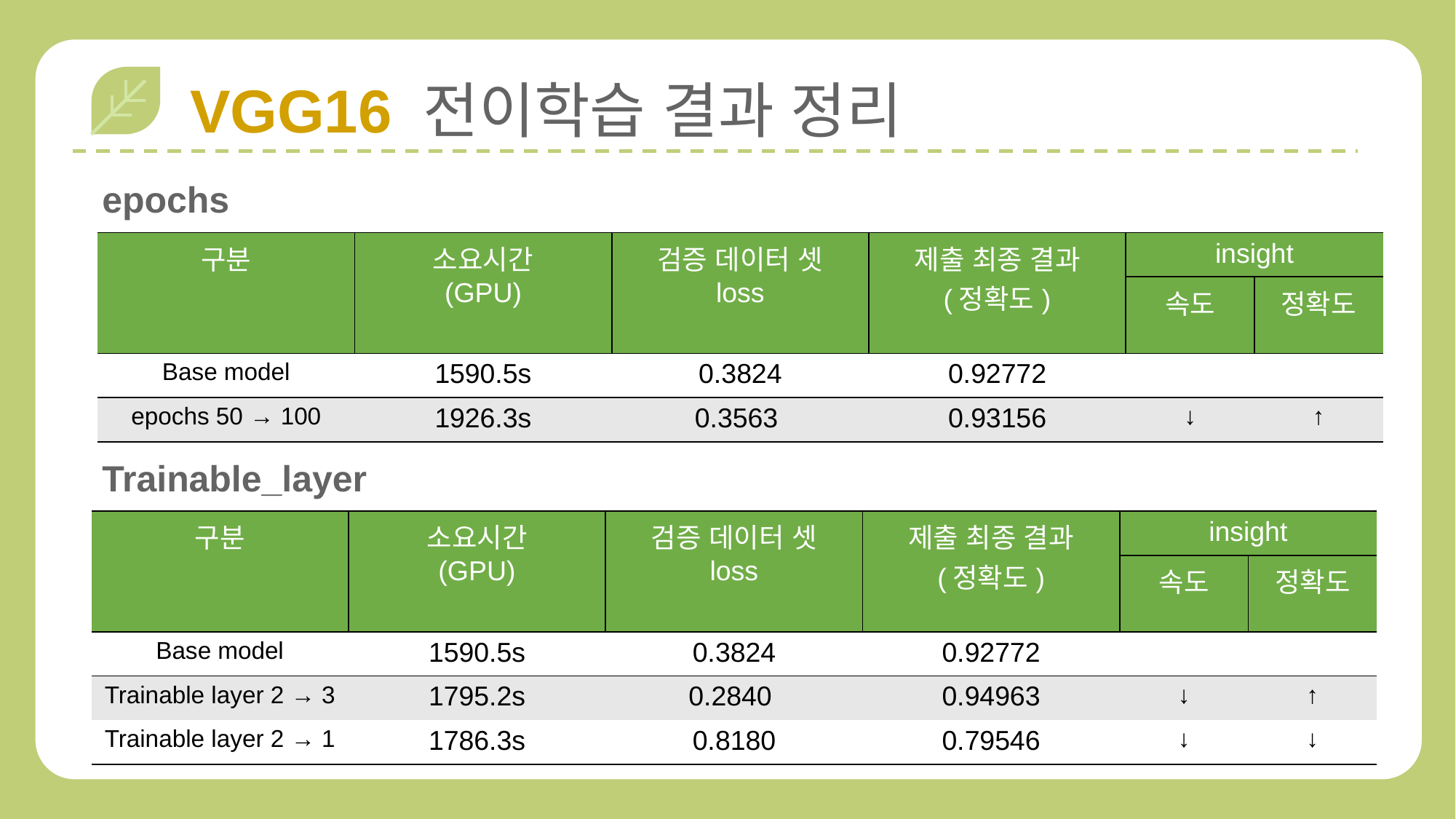

VGG16 전이학습 결과 정리
epochs
| 구분 | 소요시간 (GPU) | 검증 데이터 셋 loss | 제출 최종 결과 (정확도) | insight |  |
| --- | --- | --- | --- | --- | --- |
|  |  |  |  | 속도 | 정확도 |
| Base model | 1590.5s | 0.3824 | 0.92772 |  |  |
| epochs 50 → 100 | 1926.3s | 0.3563 | 0.93156 | ↓ | ↑ |
Trainable_layer
| 구분 | 소요시간 (GPU) | 검증 데이터 셋 loss | 제출 최종 결과 (정확도) | insight |  |
| --- | --- | --- | --- | --- | --- |
|  |  |  |  | 속도 | 정확도 |
| Base model | 1590.5s | 0.3824 | 0.92772 |  |  |
| Trainable layer 2 → 3 | 1795.2s | 0.2840 | 0.94963 | ↓ | ↑ |
| Trainable layer 2 → 1 | 1786.3s | 0.8180 | 0.79546 | ↓ | ↓ |